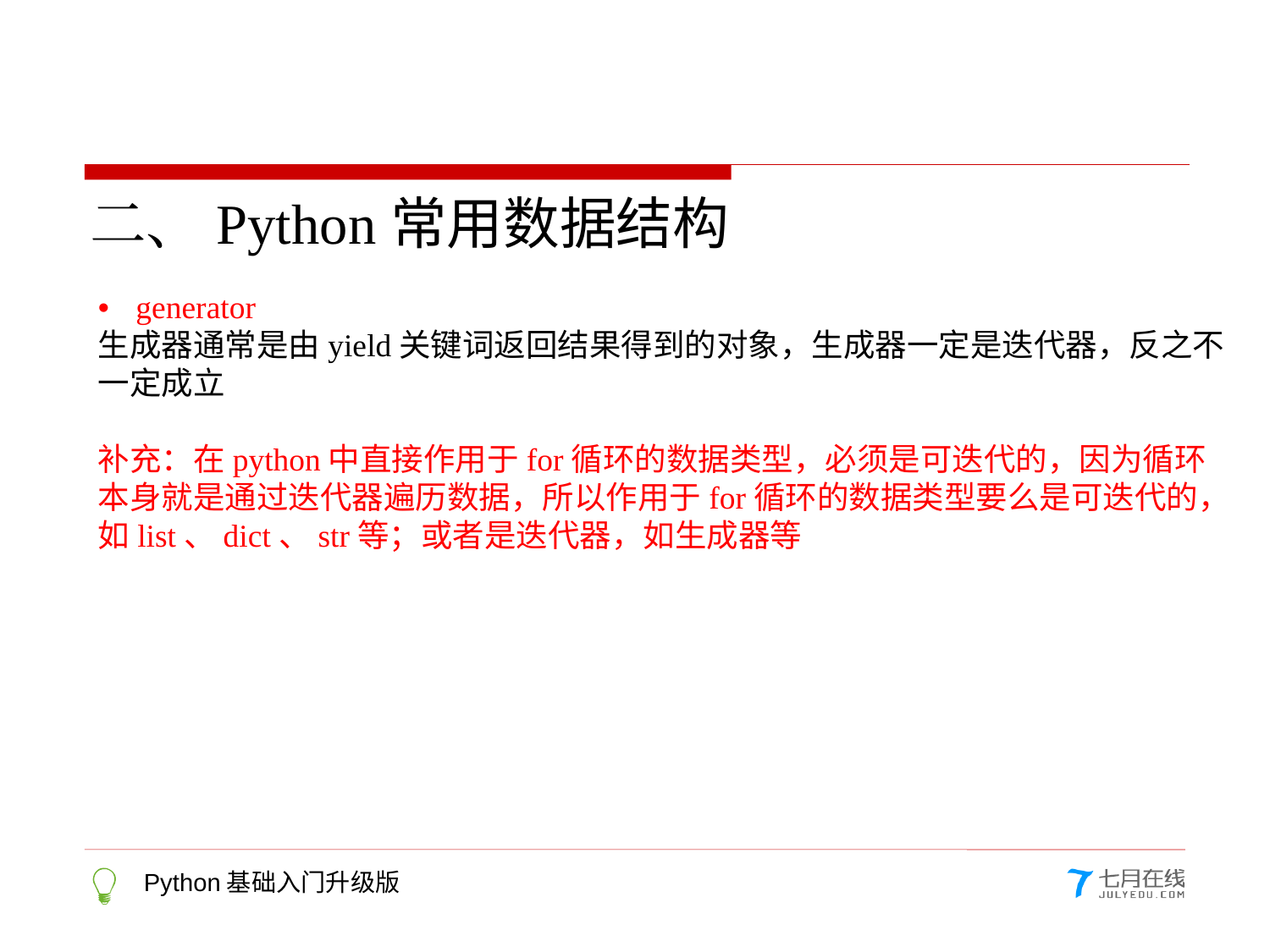

二、Python常用数据结构
•   generator
生成器通常是由yield关键词返回结果得到的对象，生成器一定是迭代器，反之不一定成立

补充：在python中直接作用于for循环的数据类型，必须是可迭代的，因为循环本身就是通过迭代器遍历数据，所以作用于for循环的数据类型要么是可迭代的，如list、dict、str等；或者是迭代器，如生成器等